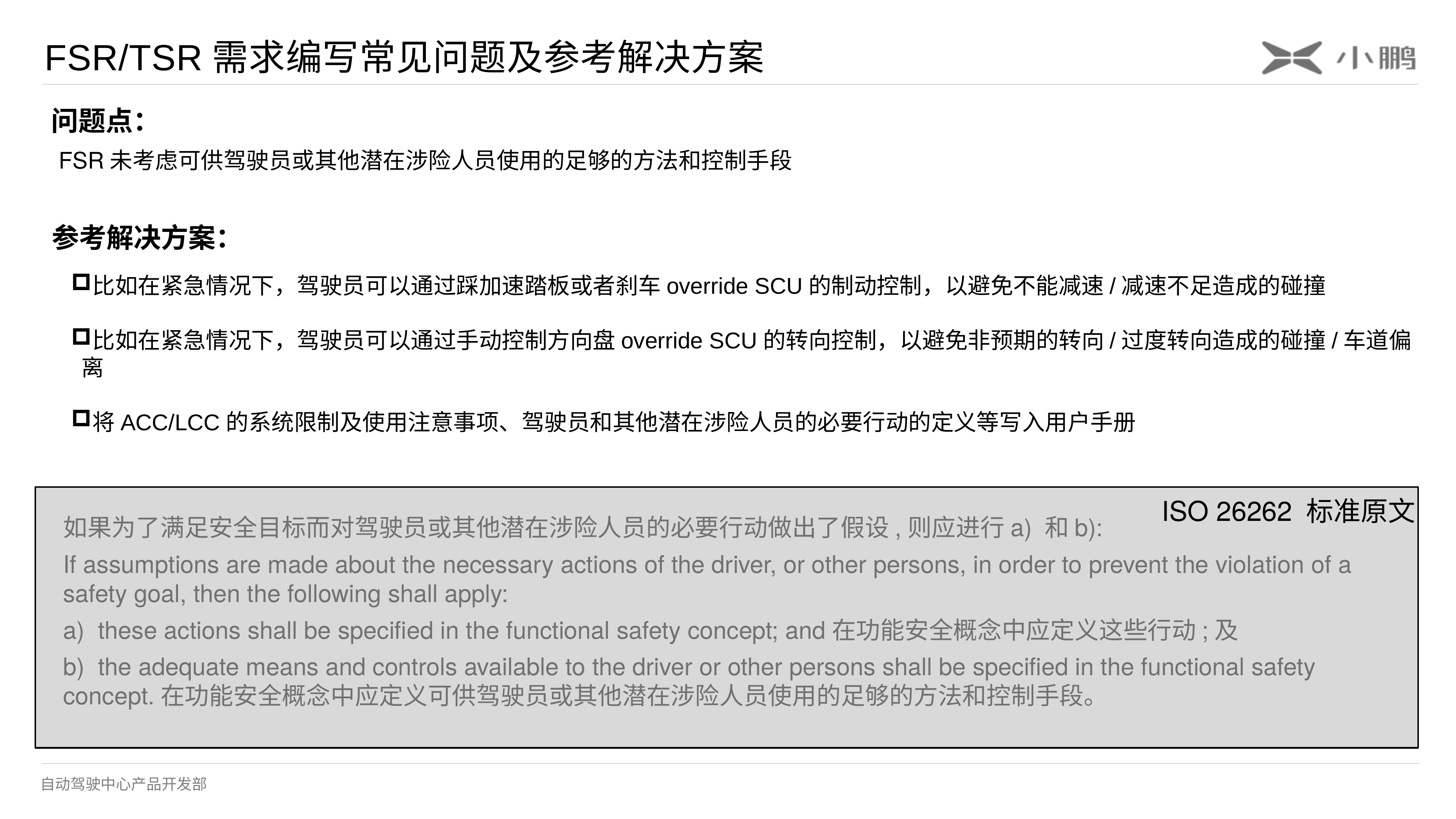

FSR/TSR需求编写常见问题及参考解决方案

问题点：
FSR未考虑可供驾驶员或其他潜在涉险人员使用的足够的方法和控制手段
参考解决方案：
比如在紧急情况下，驾驶员可以通过踩加速踏板或者刹车override SCU的制动控制，以避免不能减速/减速不足造成的碰撞

比如在紧急情况下，驾驶员可以通过手动控制方向盘override SCU的转向控制，以避免非预期的转向/过度转向造成的碰撞/车道偏离

将ACC/LCC的系统限制及使用注意事项、驾驶员和其他潜在涉险人员的必要行动的定义等写入用户手册

ISO 26262 标准原文
如果为了满足安全目标而对驾驶员或其他潜在涉险人员的必要行动做出了假设,则应进行a) 和b):
If assumptions are made about the necessary actions of the driver, or other persons, in order to prevent the violation of a safety goal, then the following shall apply:
a)  these actions shall be specified in the functional safety concept; and在功能安全概念中应定义这些行动;及
b)  the adequate means and controls available to the driver or other persons shall be specified in the functional safety concept.在功能安全概念中应定义可供驾驶员或其他潜在涉险人员使用的足够的方法和控制手段。